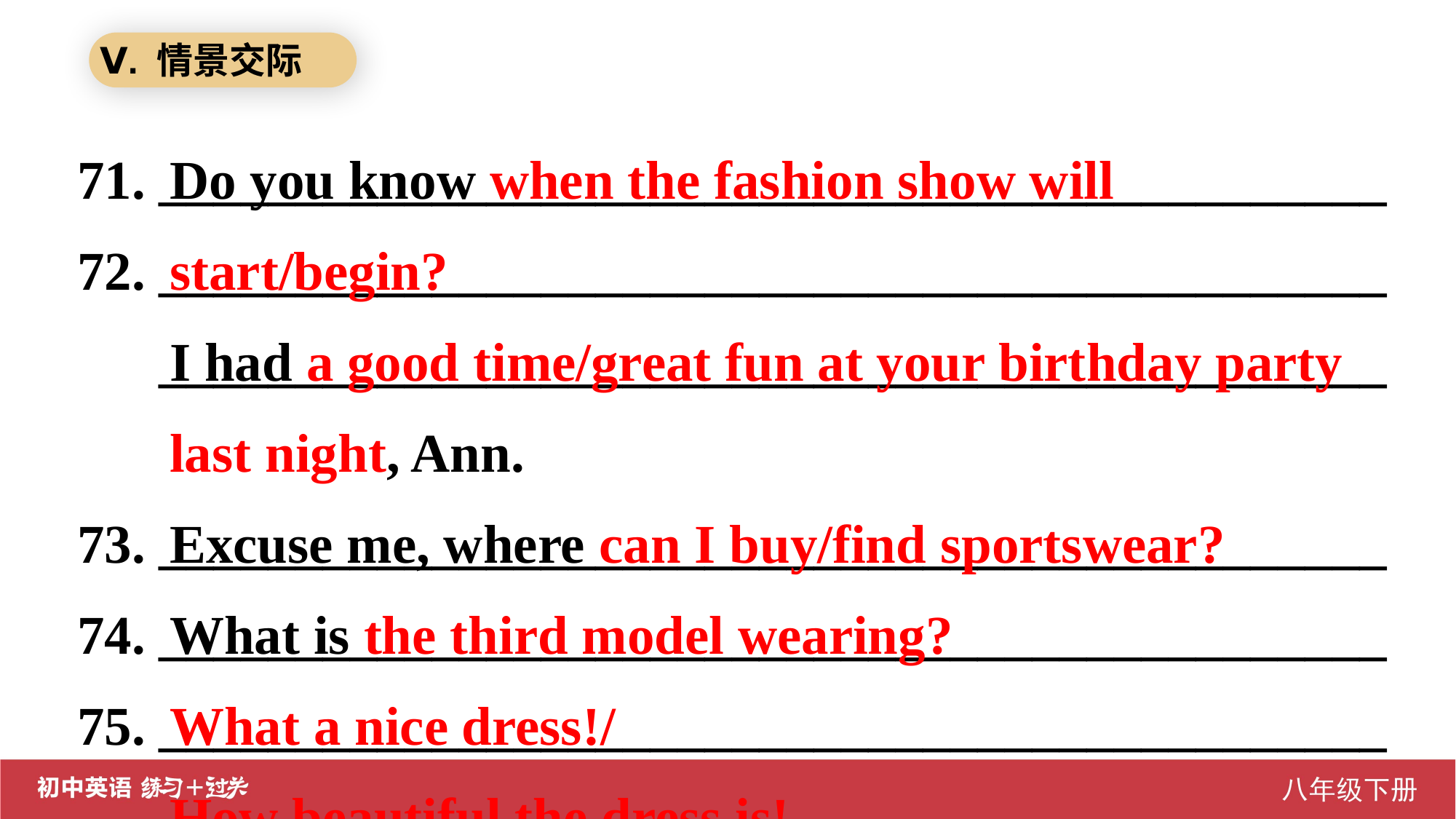

Ⅴ. 情景交际
71. _____________________________________________
72. _____________________________________________
      _____________________________________________
73. _____________________________________________
74. _____________________________________________
75. _____________________________________________
      _____________________________________________
Do you know when the fashion show will start/begin?
I had a good time/great fun at your birthday party last night, Ann.
Excuse me, where can I buy/find sportswear?
What is the third model wearing?
What a nice dress!/
How beautiful the dress is!